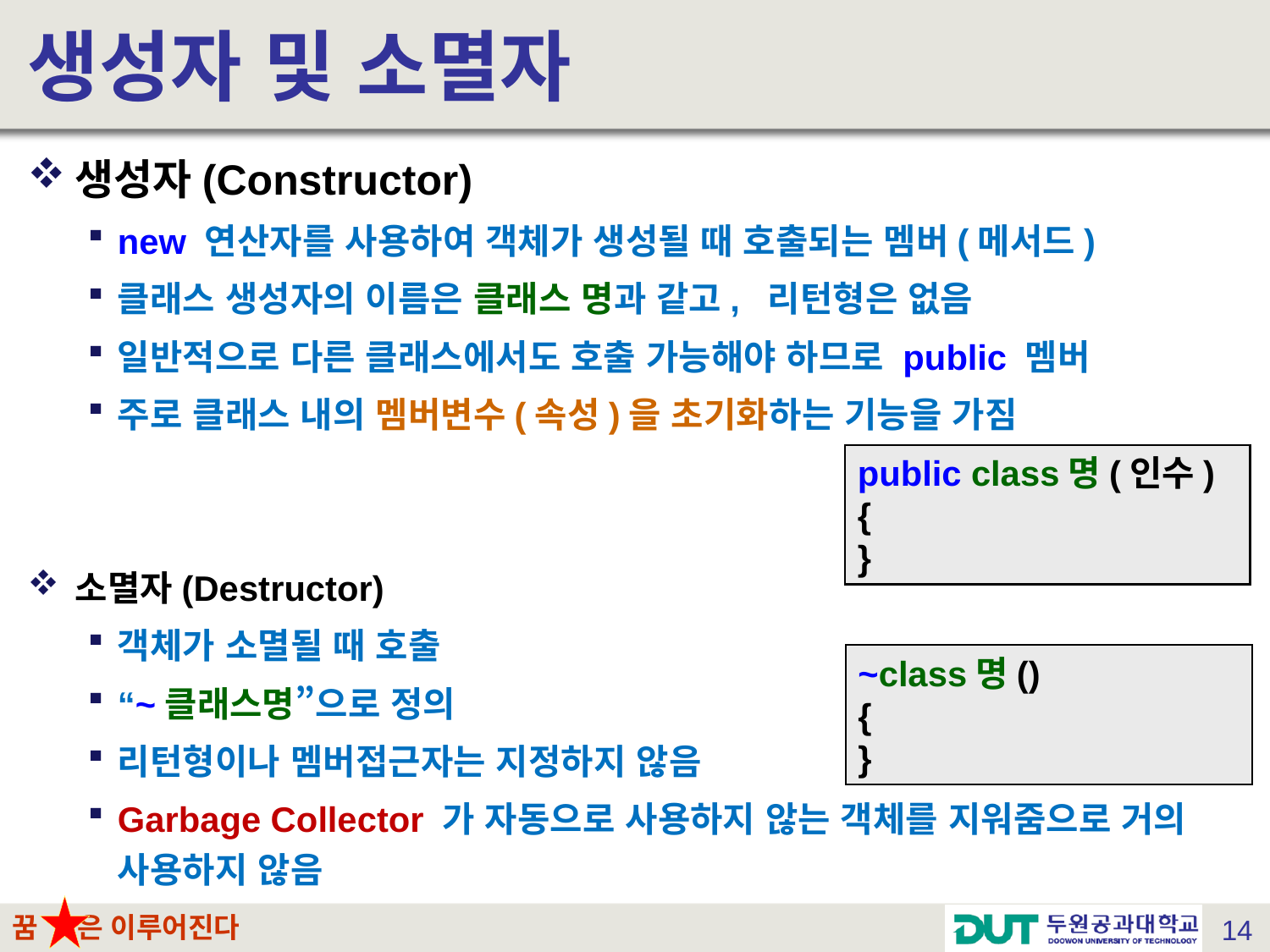

# 생성자 및 소멸자
생성자(Constructor)
new 연산자를 사용하여 객체가 생성될 때 호출되는 멤버(메서드)
클래스 생성자의 이름은 클래스 명과 같고,  리턴형은 없음
일반적으로 다른 클래스에서도 호출 가능해야 하므로 public 멤버
주로 클래스 내의 멤버변수(속성)을 초기화하는 기능을 가짐

소멸자(Destructor)
객체가 소멸될 때 호출
“~클래스명”으로 정의
리턴형이나 멤버접근자는 지정하지 않음
Garbage Collector 가 자동으로 사용하지 않는 객체를 지워줌으로 거의 사용하지 않음
public class명(인수)
{
}
~class명()
{
}